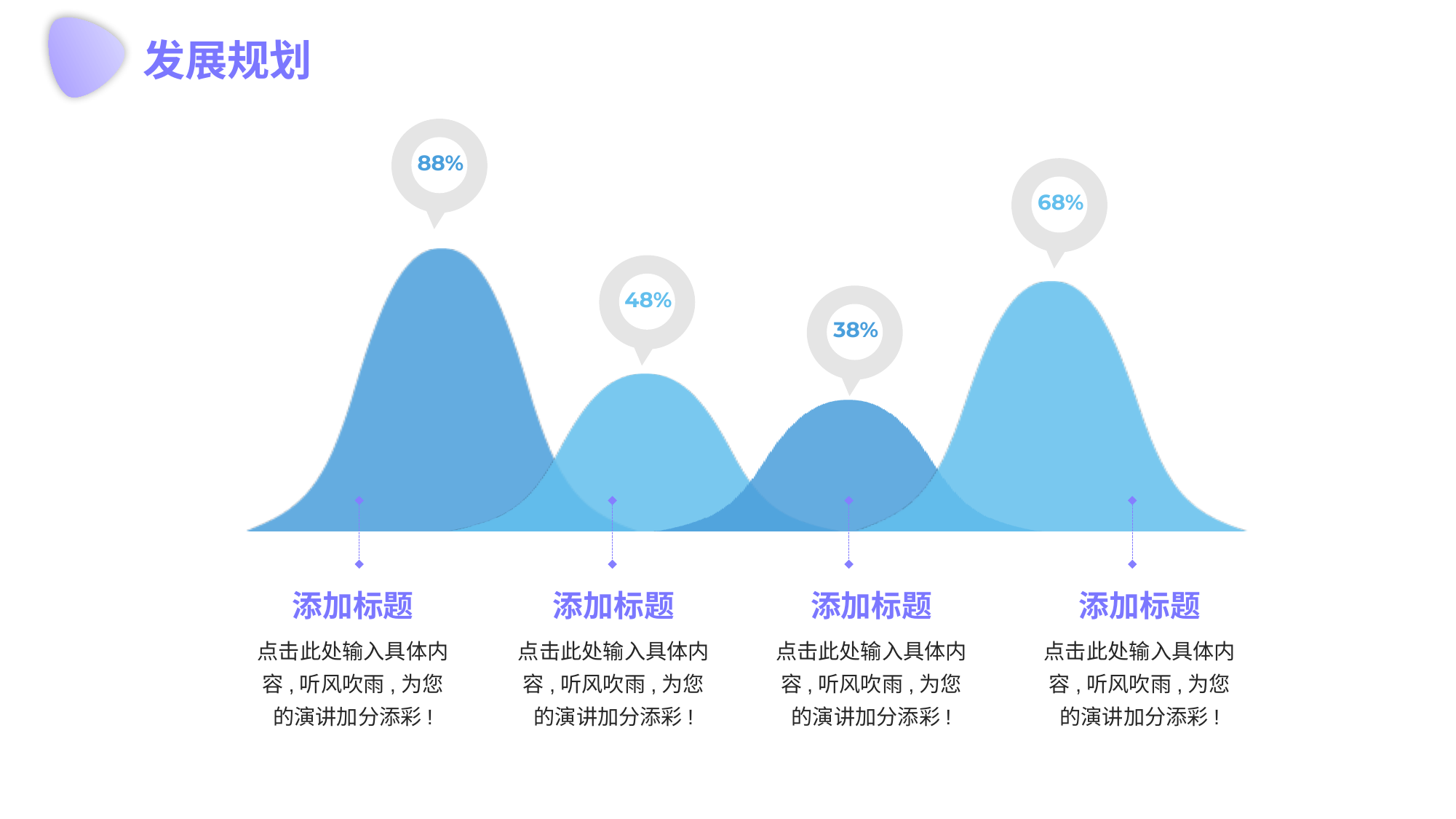

发展规划

88%

68%

### Chart

| Category | 系列 1 | 系列 2 | 系列 3 | 系列4 |
|---|---|---|---|---|
| 类别 1 | 4.3 | 2.4 | 2.0 | 3.8 |

48%

38%
添加标题
添加标题
添加标题
添加标题
点击此处输入具体内容,听风吹雨,为您的演讲加分添彩!
点击此处输入具体内容,听风吹雨,为您的演讲加分添彩!
点击此处输入具体内容,听风吹雨,为您的演讲加分添彩!
点击此处输入具体内容,听风吹雨,为您的演讲加分添彩!